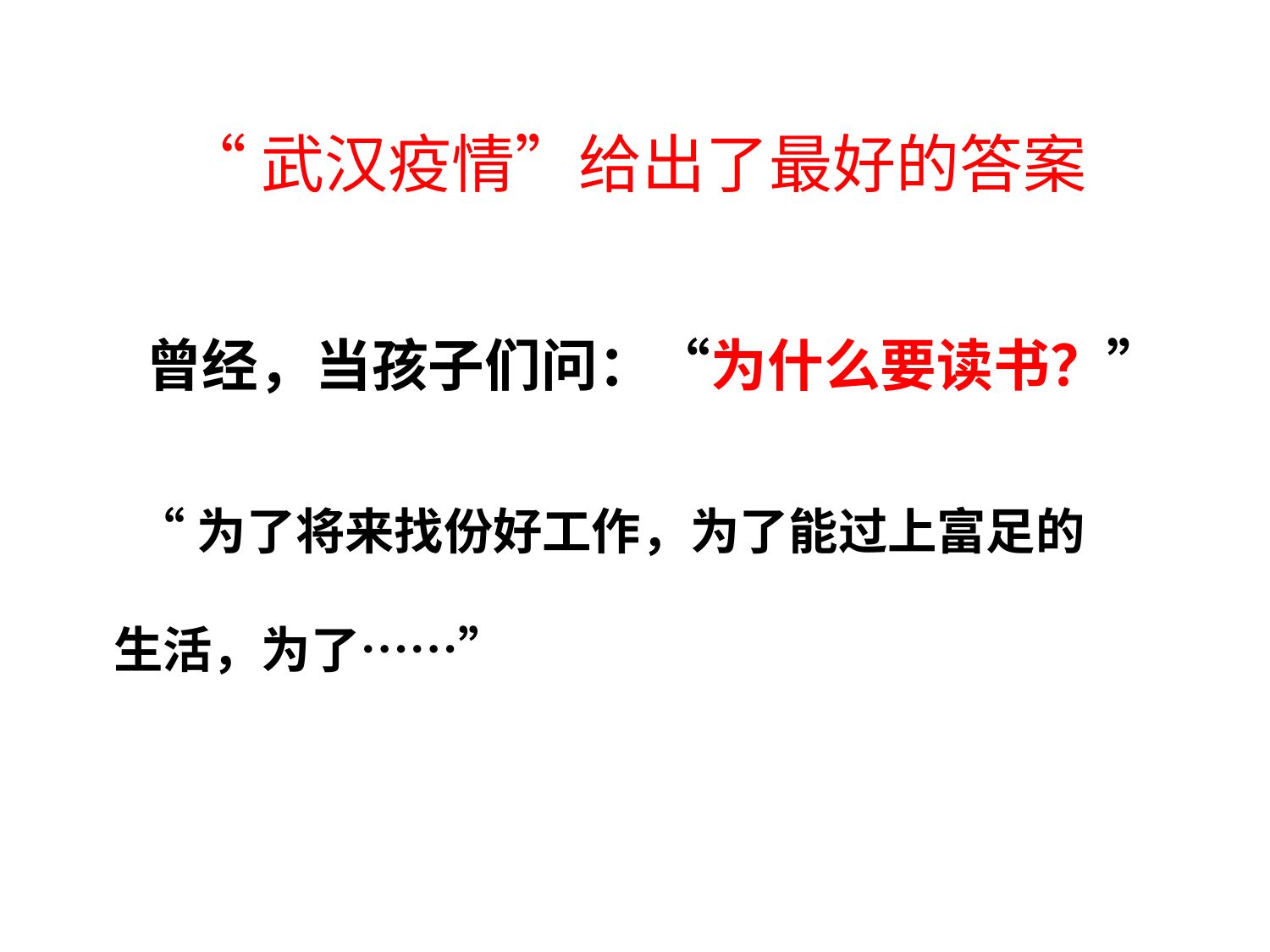

“武汉疫情”给出了最好的答案
曾经，当孩子们问：“为什么要读书？”

  “为了将来找份好工作，为了能过上富足的生活，为了……”